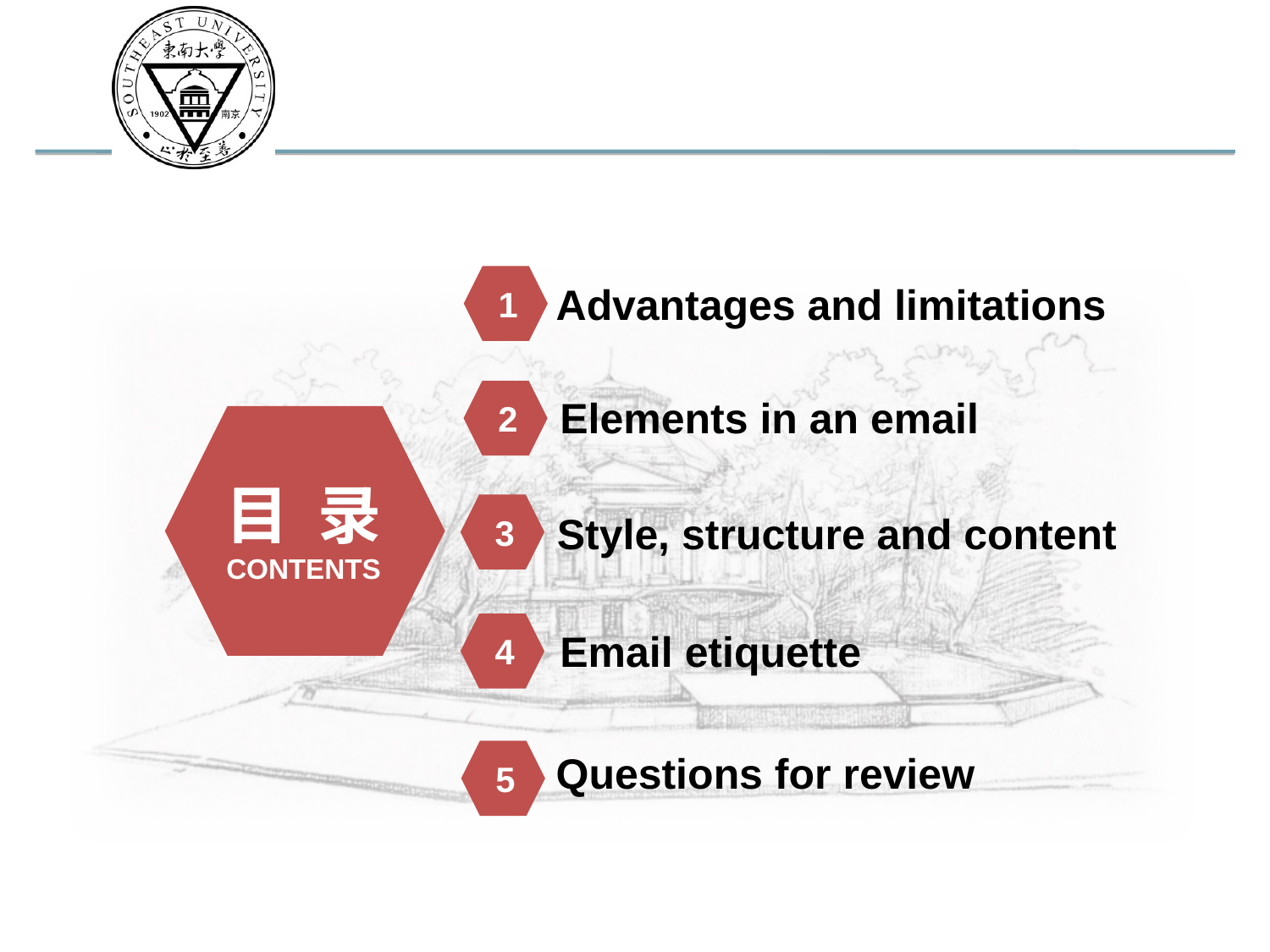

1
Advantages and limitations

2
Elements in an email

目  录
CONTENTS

3
Style, structure and content

4
Email etiquette

5
Questions for review